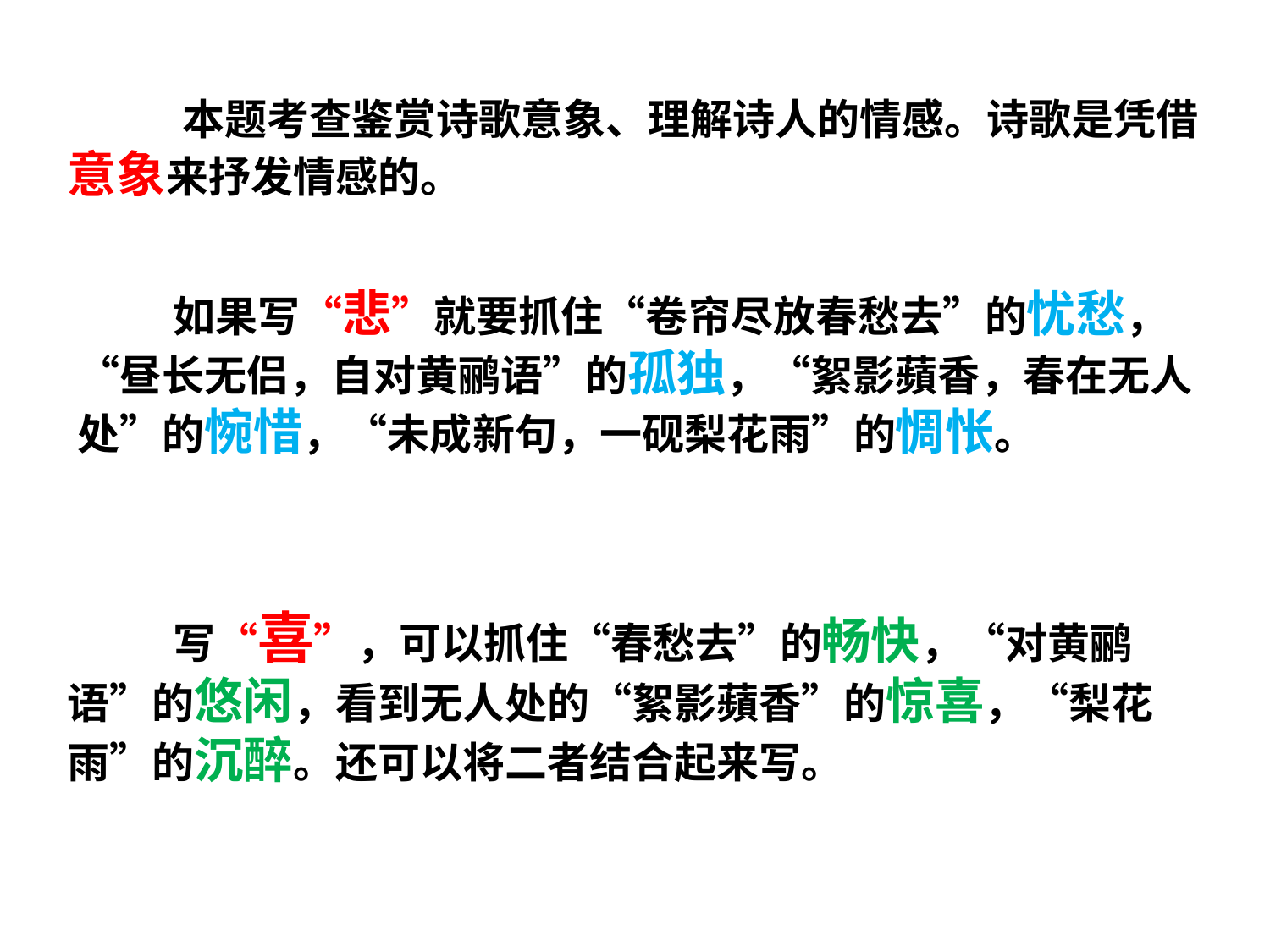

本题考查鉴赏诗歌意象、理解诗人的情感。诗歌是凭借意象来抒发情感的。
         如果写“悲”就要抓住“卷帘尽放春愁去”的忧愁，“昼长无侣，自对黄鹂语”的孤独，“絮影蘋香，春在无人处”的惋惜，“未成新句，一砚梨花雨”的惆怅。
          写“喜”，可以抓住“春愁去”的畅快，“对黄鹂语”的悠闲，看到无人处的“絮影蘋香”的惊喜，“梨花雨”的沉醉。还可以将二者结合起来写。